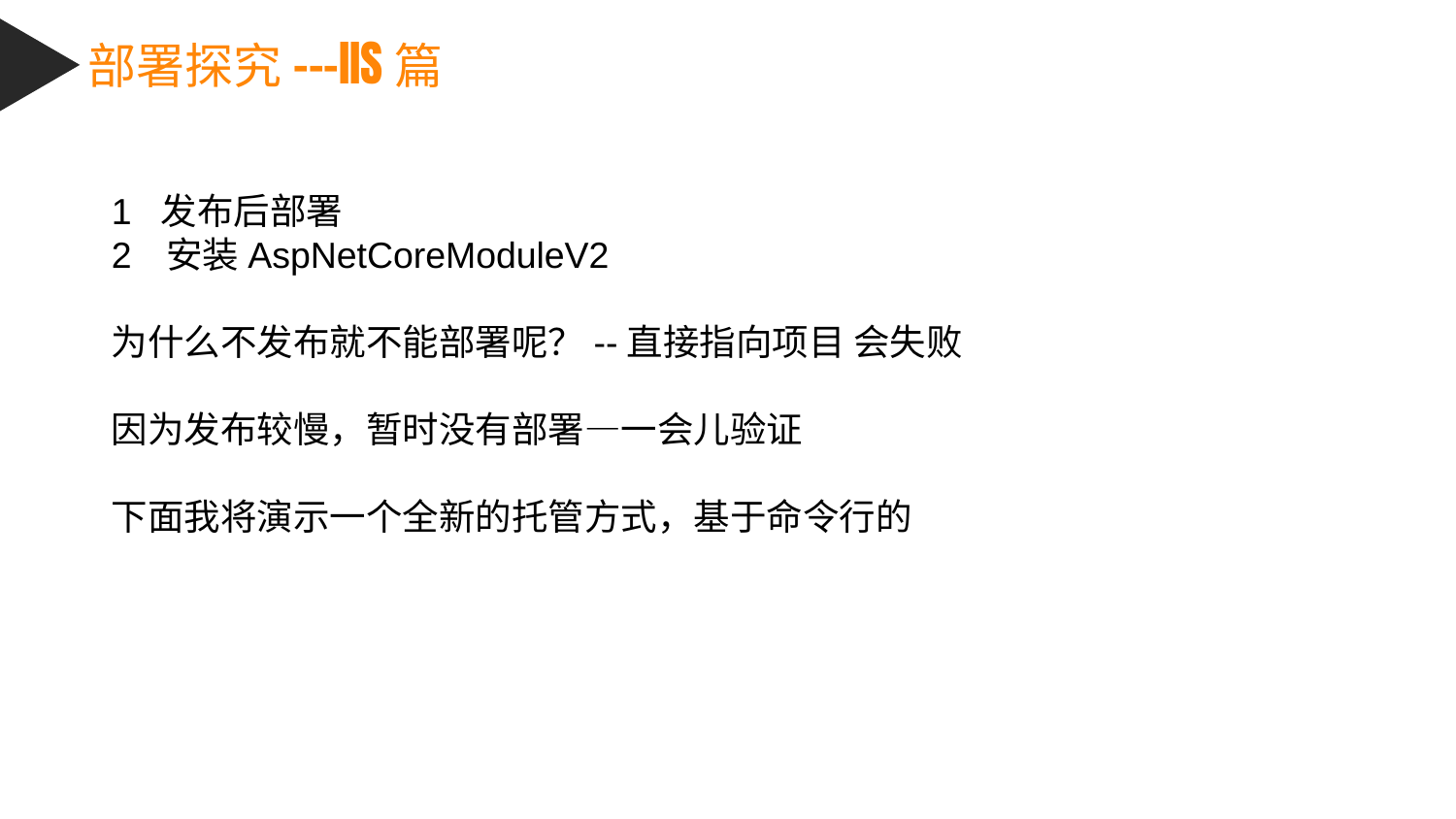

部署探究---IIS篇
1  发布后部署
安装AspNetCoreModuleV2

为什么不发布就不能部署呢？--直接指向项目 会失败

因为发布较慢，暂时没有部署—一会儿验证

下面我将演示一个全新的托管方式，基于命令行的